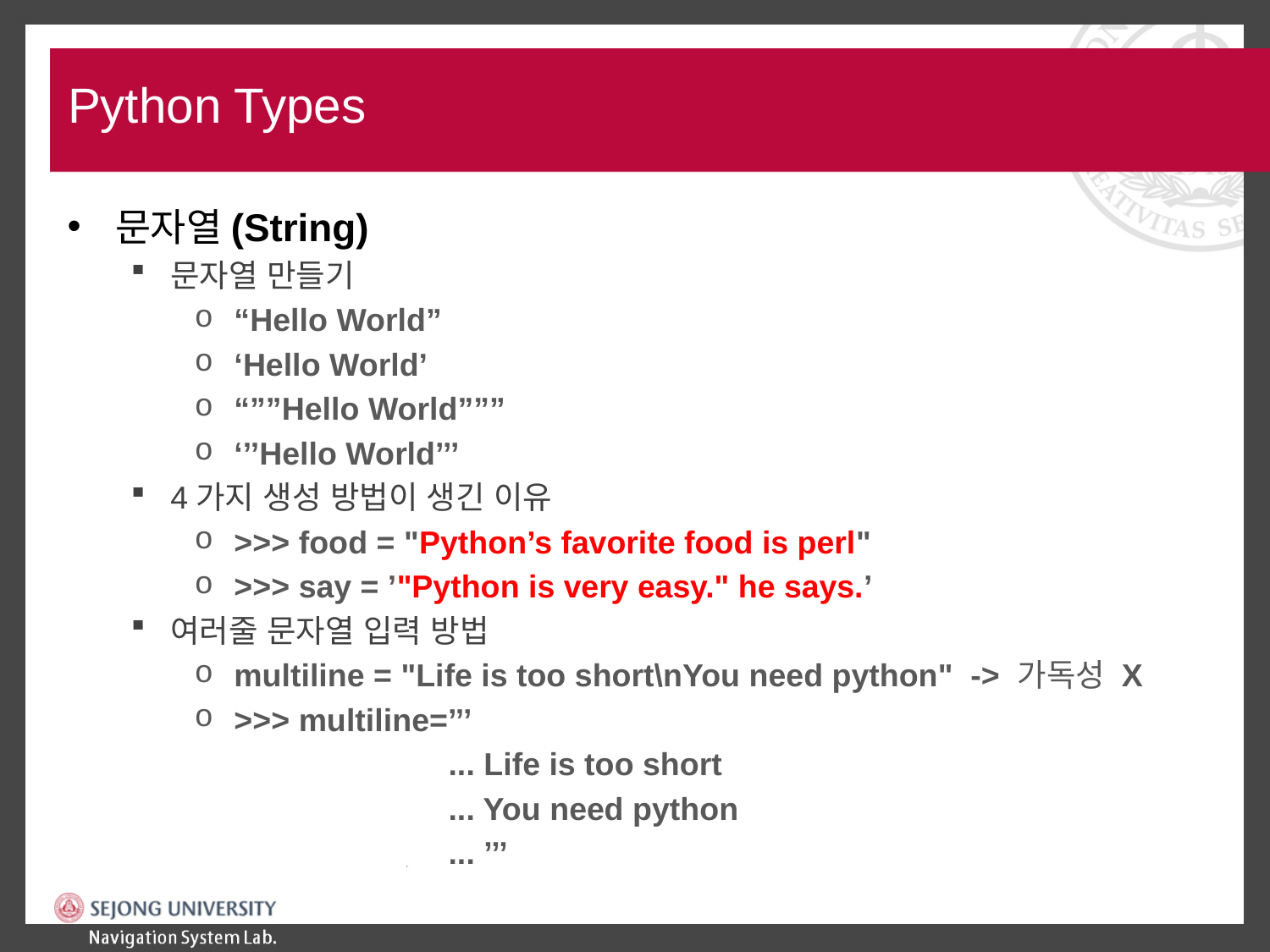

# Python Types
문자열(String)
문자열 만들기
“Hello World”
‘Hello World’
“””Hello World”””
‘’’Hello World’’’
4가지 생성 방법이 생긴 이유
>>> food = "Python’s favorite food is perl"
>>> say = ’"Python is very easy." he says.’
여러줄 문자열 입력 방법
multiline = "Life is too short\nYou need python"  -> 가독성 X
>>> multiline=’’’
		... Life is too short
		... You need python
		... ’’’